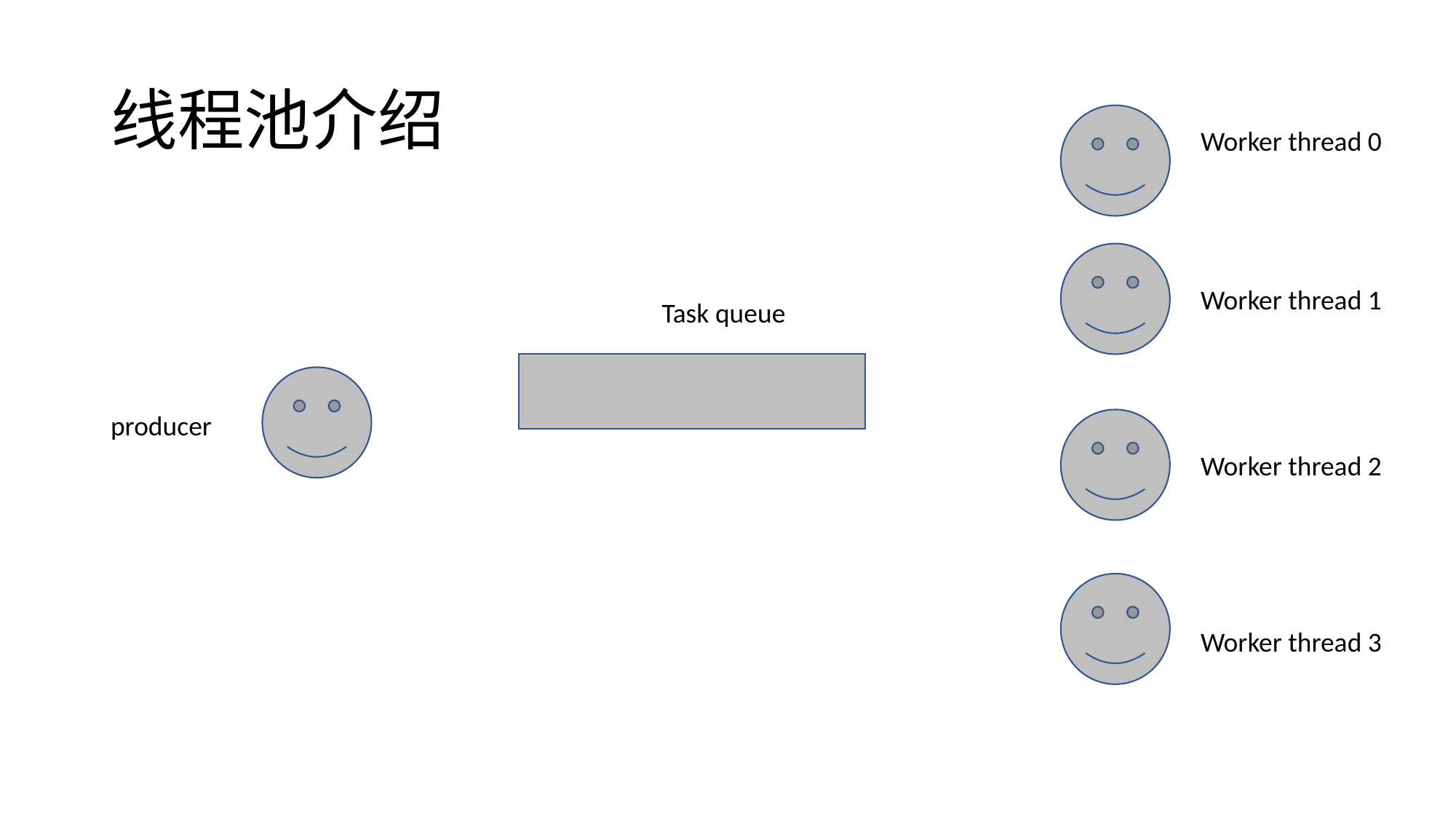

# 线程池介绍

Worker thread 0

Worker thread 1
Task queue

producer

Worker thread 2

Worker thread 3